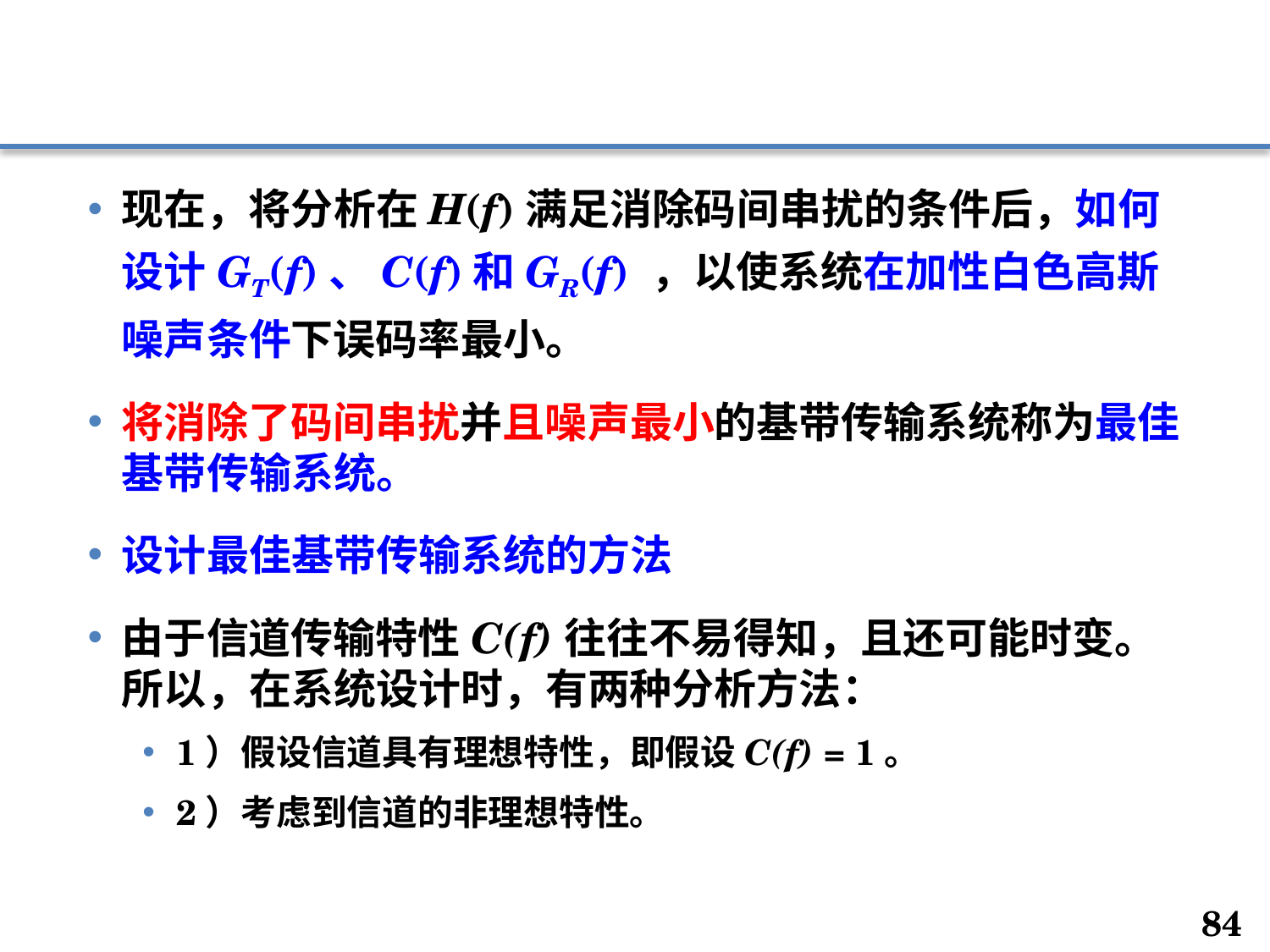

#
现在，将分析在H(f)满足消除码间串扰的条件后，如何设计GT(f)、C(f)和GR(f) ，以使系统在加性白色高斯噪声条件下误码率最小。
将消除了码间串扰并且噪声最小的基带传输系统称为最佳基带传输系统。
设计最佳基带传输系统的方法
由于信道传输特性C(f)往往不易得知，且还可能时变。所以，在系统设计时，有两种分析方法：
1）假设信道具有理想特性，即假设C(f) = 1。
2）考虑到信道的非理想特性。
84